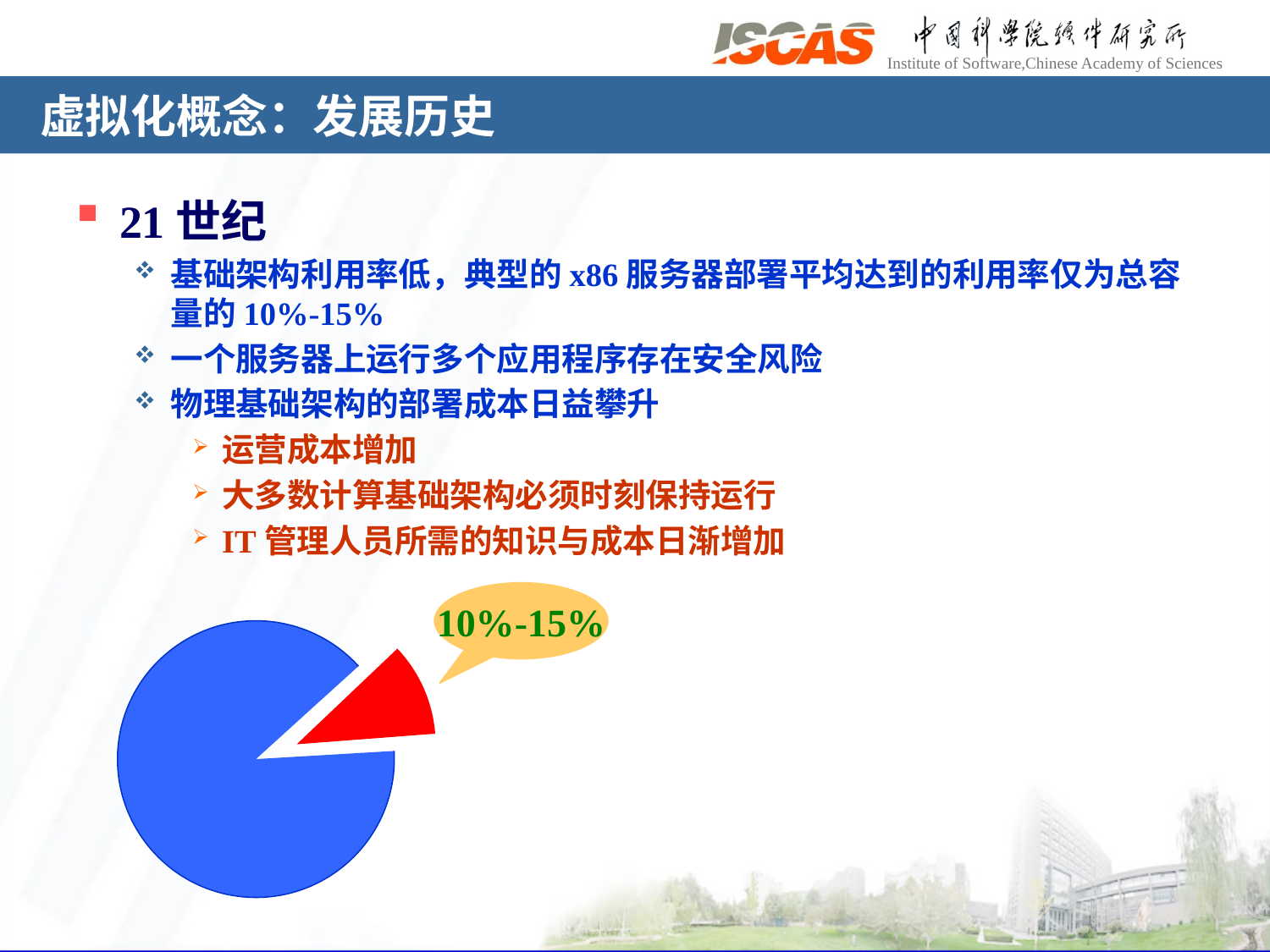

# 虚拟化概念：发展历史
21世纪
基础架构利用率低，典型的x86服务器部署平均达到的利用率仅为总容量的10%-15%
一个服务器上运行多个应用程序存在安全风险
物理基础架构的部署成本日益攀升
运营成本增加
大多数计算基础架构必须时刻保持运行
IT管理人员所需的知识与成本日渐增加
10%-15%